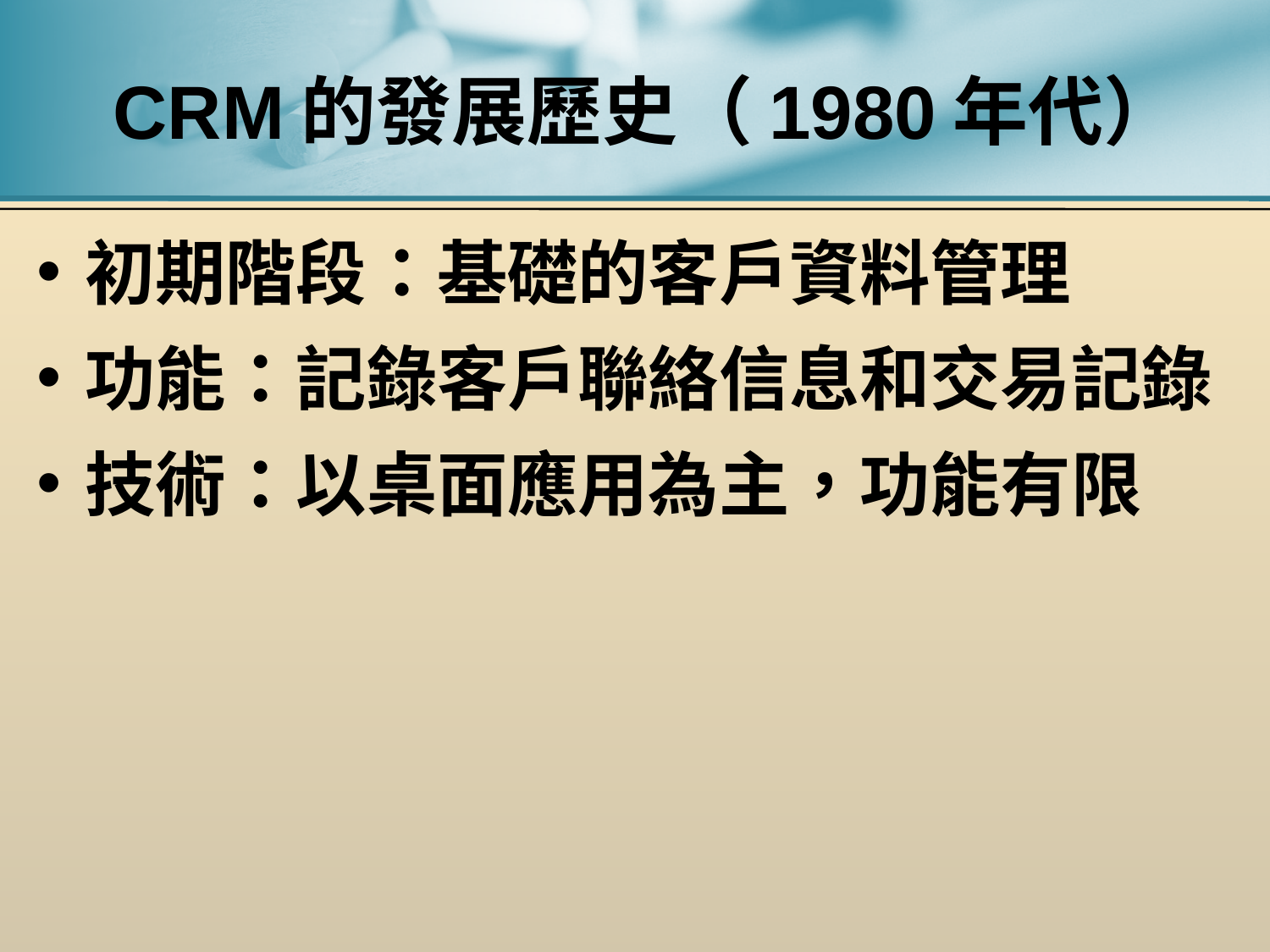

# CRM的發展歷史（1980年代）
初期階段：基礎的客戶資料管理
功能：記錄客戶聯絡信息和交易記錄
技術：以桌面應用為主，功能有限